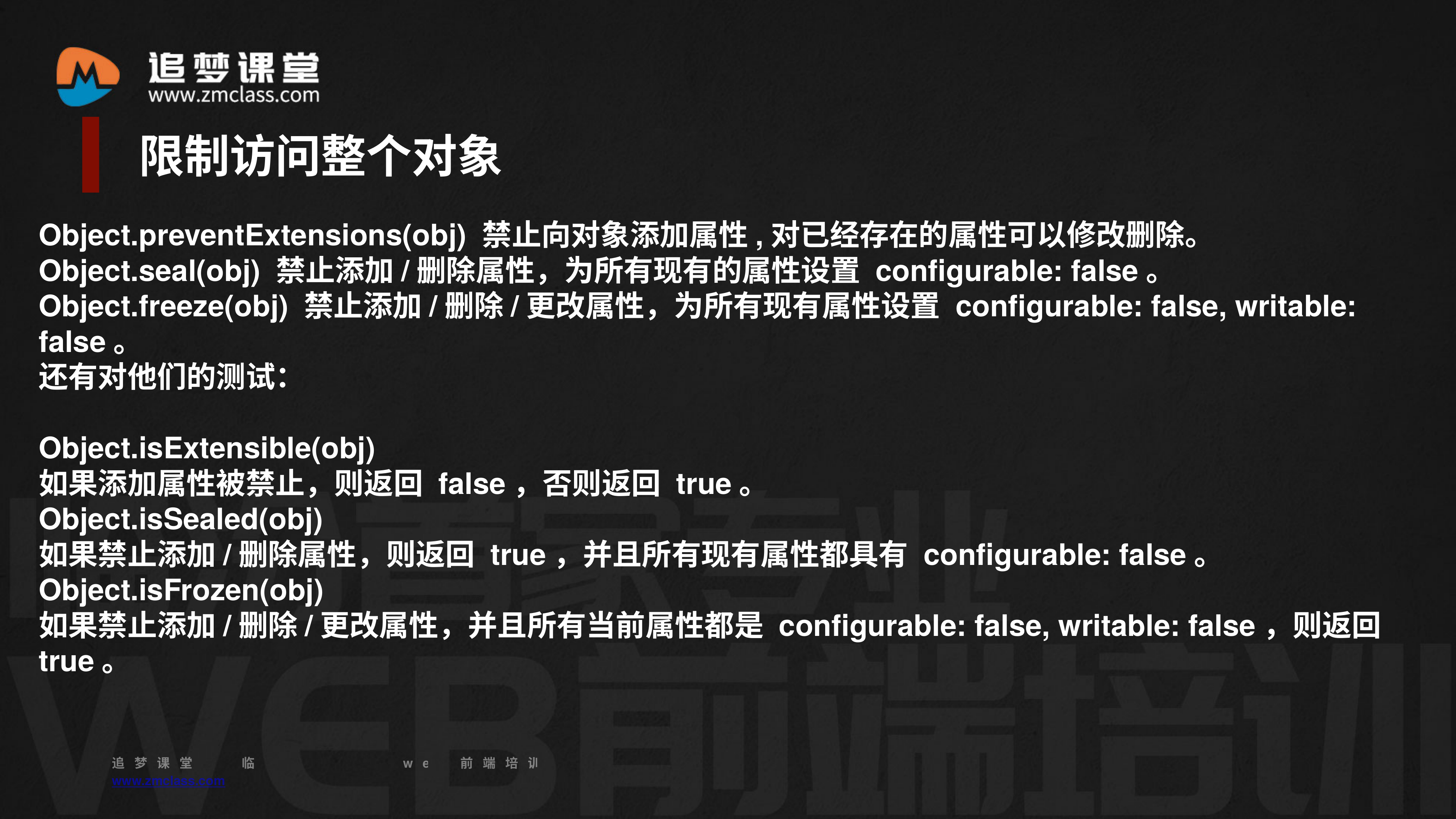

限制访问整个对象
Object.preventExtensions(obj) 禁止向对象添加属性,对已经存在的属性可以修改删除。
Object.seal(obj) 禁止添加/删除属性，为所有现有的属性设置 configurable: false。
Object.freeze(obj) 禁止添加/删除/更改属性，为所有现有属性设置 configurable: false, writable: false。
还有对他们的测试：

Object.isExtensible(obj)
如果添加属性被禁止，则返回 false，否则返回 true。
Object.isSealed(obj)
如果禁止添加/删除属性，则返回 true，并且所有现有属性都具有 configurable: false。
Object.isFrozen(obj)
如果禁止添加/删除/更改属性，并且所有当前属性都是 configurable: false, writable: false，则返回 true。
追梦课堂   临汾首家专业的web前端培训机构                                                          www.zmclass.com
34